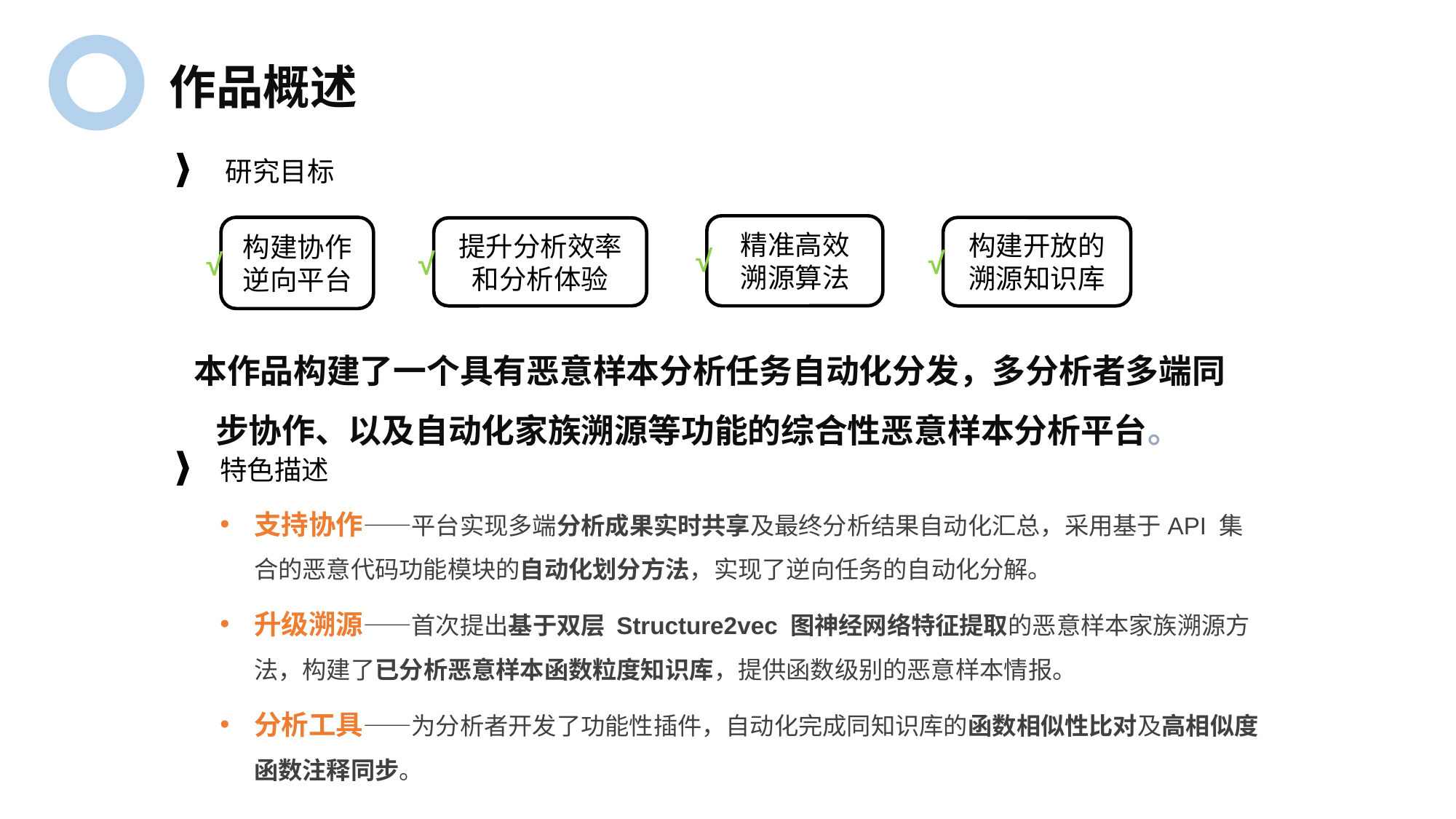

作品概述

研究目标

精准高效
溯源算法
构建协作逆向平台
构建开放的溯源知识库
提升分析效率和分析体验
√
√
√
√
  本作品构建了一个具有恶意样本分析任务自动化分发，多分析者多端同步协作、以及自动化家族溯源等功能的综合性恶意样本分析平台。
特色描述

支持协作——平台实现多端分析成果实时共享及最终分析结果自动化汇总，采用基于API 集合的恶意代码功能模块的自动化划分方法，实现了逆向任务的自动化分解。
升级溯源——首次提出基于双层 Structure2vec 图神经网络特征提取的恶意样本家族溯源方法，构建了已分析恶意样本函数粒度知识库，提供函数级别的恶意样本情报。
分析工具——为分析者开发了功能性插件，自动化完成同知识库的函数相似性比对及高相似度函数注释同步。